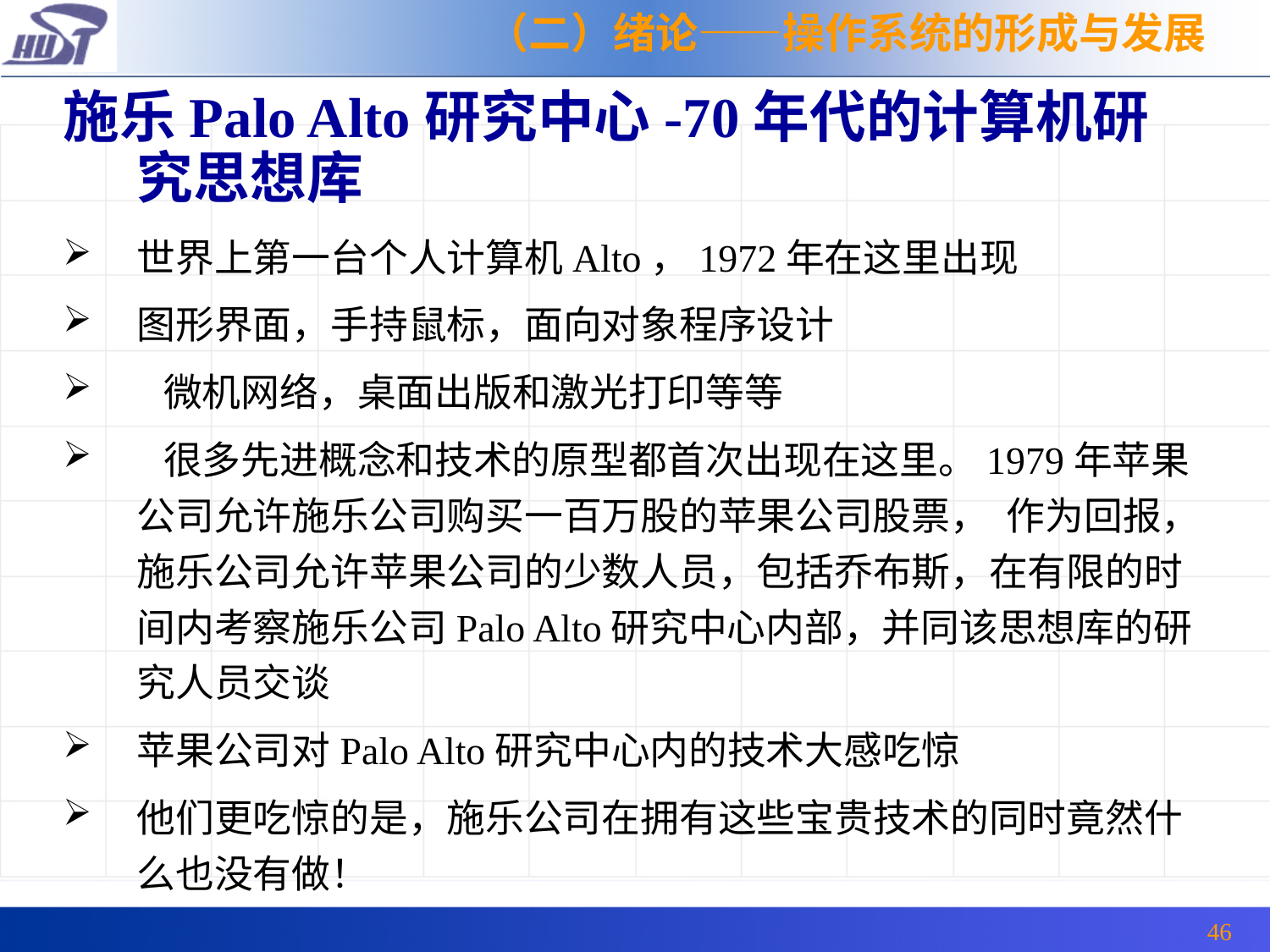

（二）绪论——操作系统的形成与发展
施乐Palo Alto研究中心-70年代的计算机研究思想库
世界上第一台个人计算机Alto，1972年在这里出现
图形界面，手持鼠标，面向对象程序设计
  微机网络，桌面出版和激光打印等等
  很多先进概念和技术的原型都首次出现在这里。1979年苹果公司允许施乐公司购买一百万股的苹果公司股票，  作为回报，施乐公司允许苹果公司的少数人员，包括乔布斯，在有限的时间内考察施乐公司Palo Alto研究中心内部，并同该思想库的研究人员交谈
苹果公司对Palo Alto研究中心内的技术大感吃惊
他们更吃惊的是，施乐公司在拥有这些宝贵技术的同时竟然什么也没有做！
46